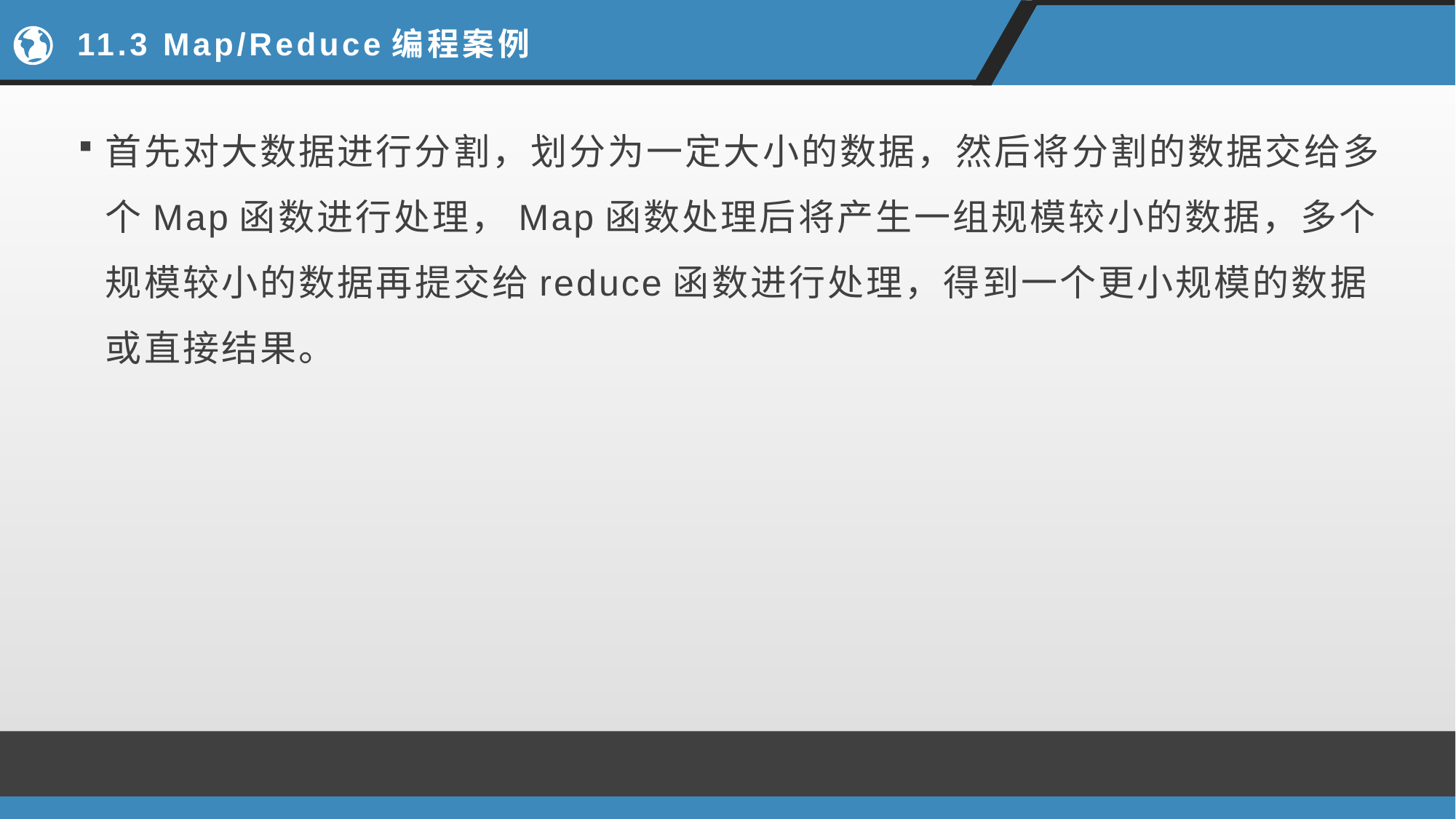

# 11.3 Map/Reduce编程案例

首先对大数据进行分割，划分为一定大小的数据，然后将分割的数据交给多个Map函数进行处理，Map函数处理后将产生一组规模较小的数据，多个规模较小的数据再提交给reduce函数进行处理，得到一个更小规模的数据或直接结果。